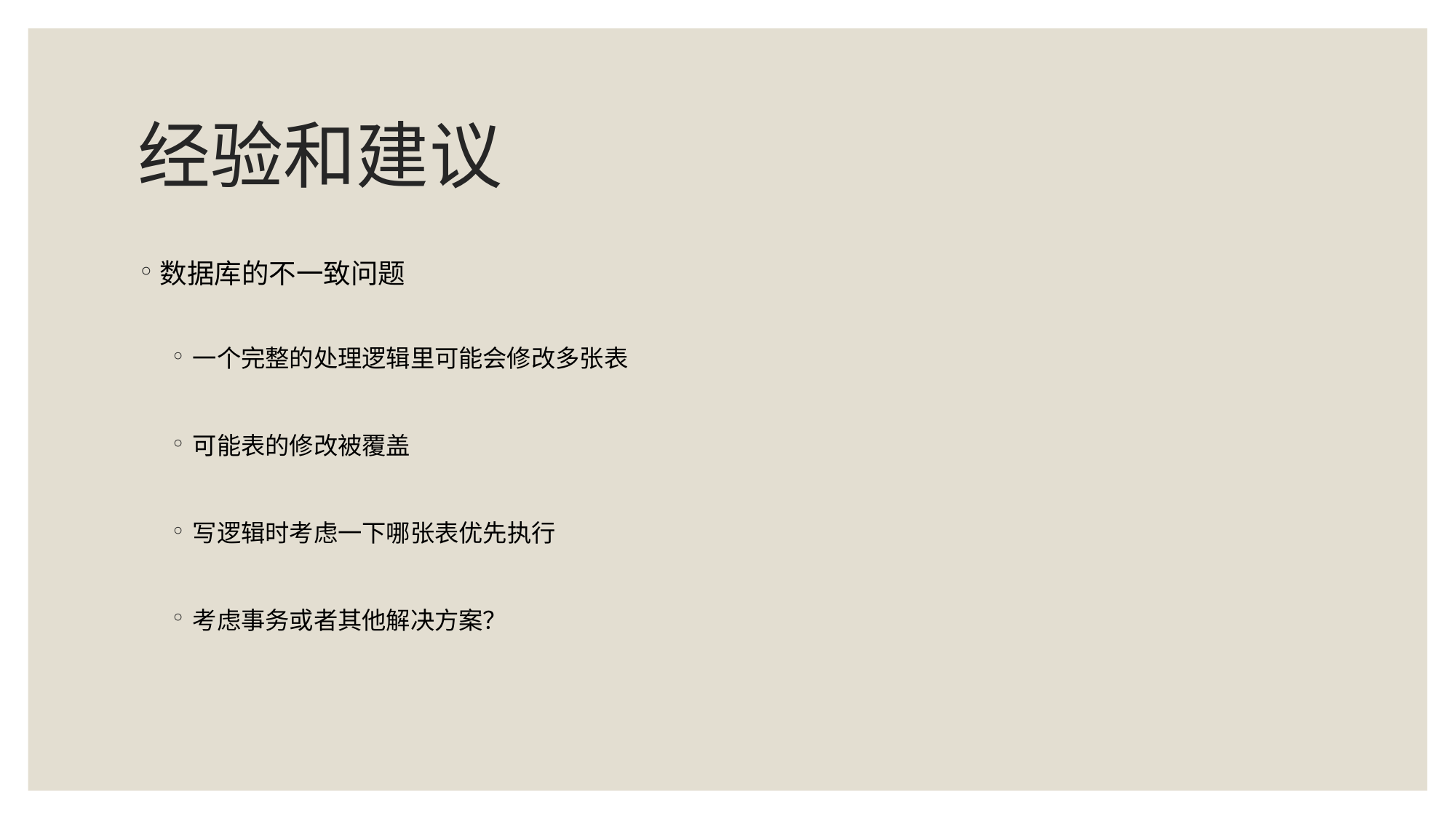

# 经验和建议
数据库的不一致问题

一个完整的处理逻辑里可能会修改多张表

可能表的修改被覆盖

写逻辑时考虑一下哪张表优先执行

考虑事务或者其他解决方案？